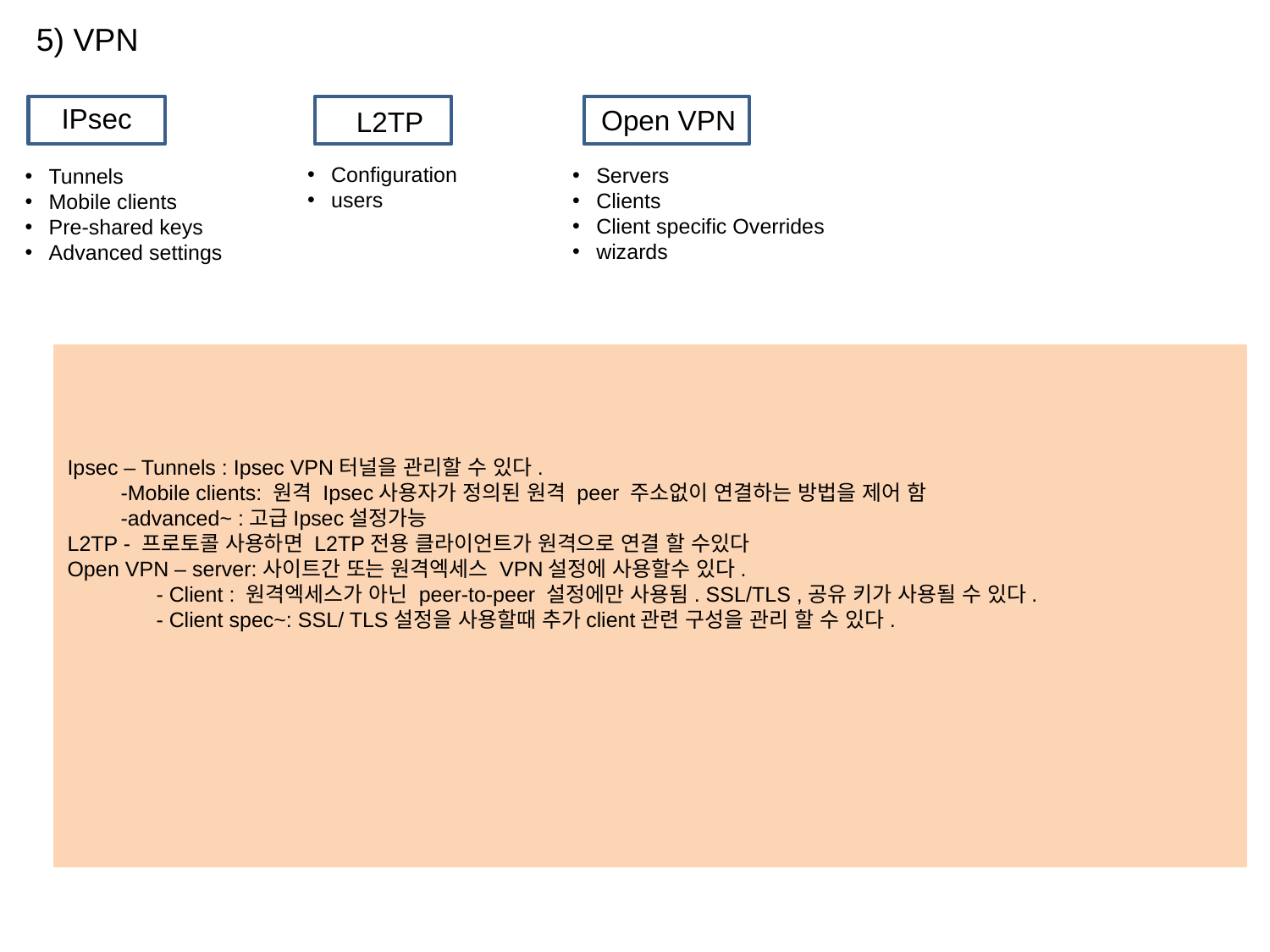

5) VPN
IPsec

Open VPN
L2TP
Configuration
users
Servers
Clients
Client specific Overrides
wizards
Tunnels
Mobile clients
Pre-shared keys
Advanced settings
Ipsec – Tunnels : Ipsec VPN터널을 관리할 수 있다.
         -Mobile clients: 원격 Ipsec사용자가 정의된 원격 peer 주소없이 연결하는 방법을 제어 함
         -advanced~ :고급Ipsec설정가능
L2TP - 프로토콜 사용하면 L2TP전용 클라이언트가 원격으로 연결 할 수있다
Open VPN – server:사이트간 또는 원격엑세스 VPN설정에 사용할수 있다.
               - Client : 원격엑세스가 아닌 peer-to-peer 설정에만 사용됨. SSL/TLS ,공유 키가 사용될 수 있다.
               - Client spec~: SSL/ TLS설정을 사용할때 추가client관련 구성을 관리 할 수 있다.